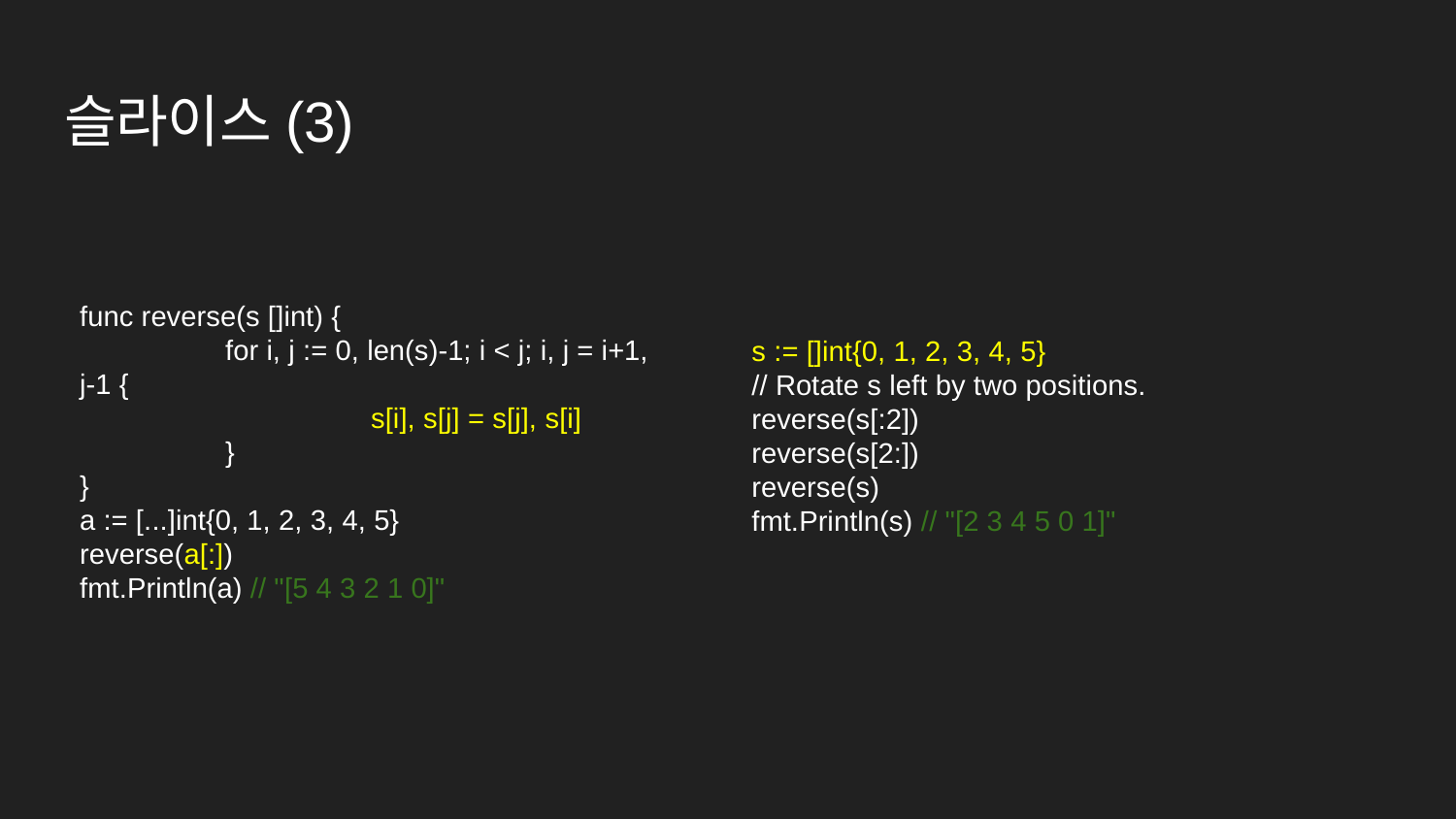

# 슬라이스(3)
func reverse(s []int) {
	for i, j := 0, len(s)-1; i < j; i, j = i+1, j-1 {
		s[i], s[j] = s[j], s[i]
	}
}
a := [...]int{0, 1, 2, 3, 4, 5}
reverse(a[:])
fmt.Println(a) // "[5 4 3 2 1 0]"
s := []int{0, 1, 2, 3, 4, 5}
// Rotate s left by two positions.
reverse(s[:2])
reverse(s[2:])
reverse(s)
fmt.Println(s) // "[2 3 4 5 0 1]"